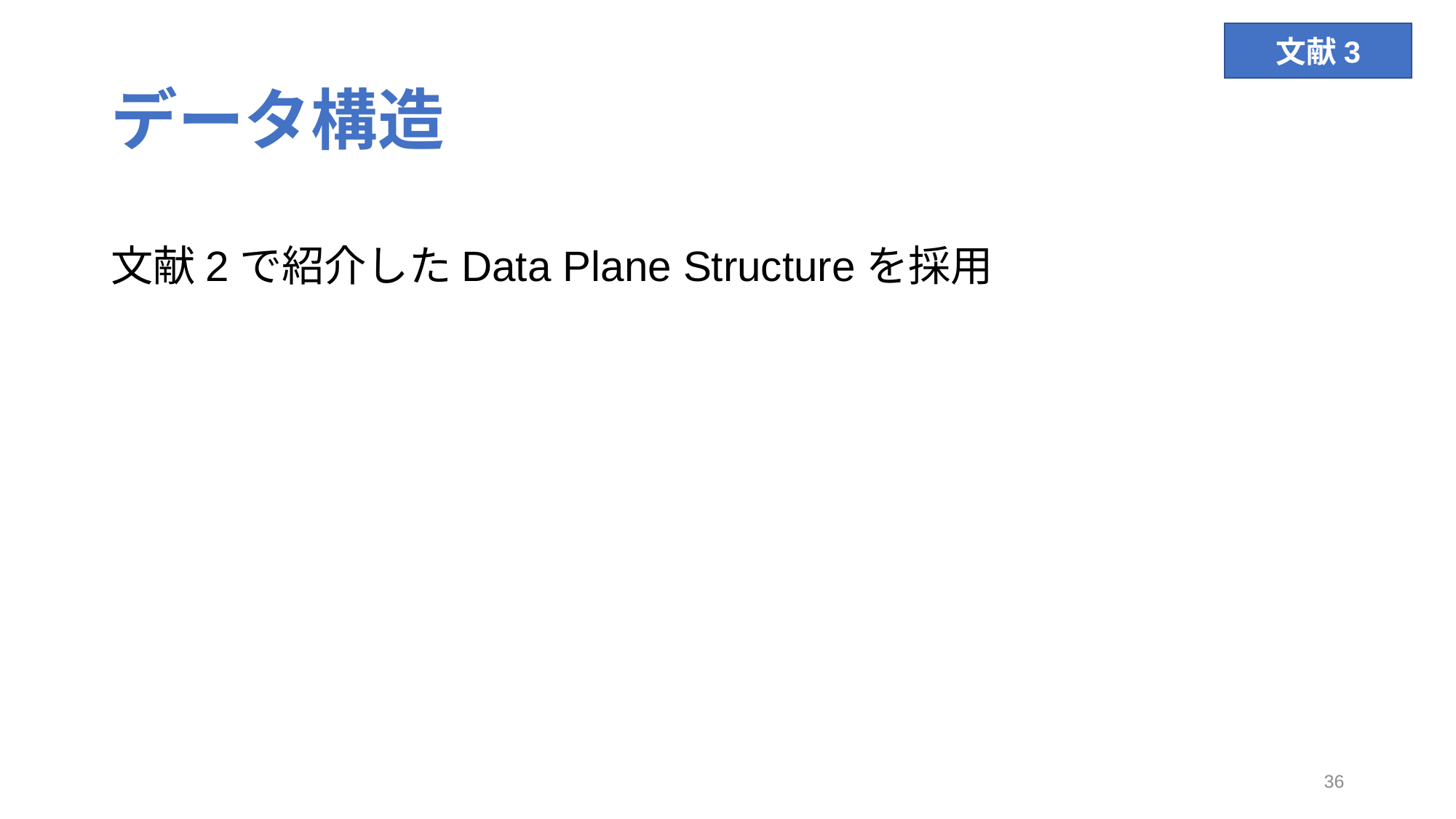

文献3
# データ構造
文献2で紹介したData Plane Structureを採用

36